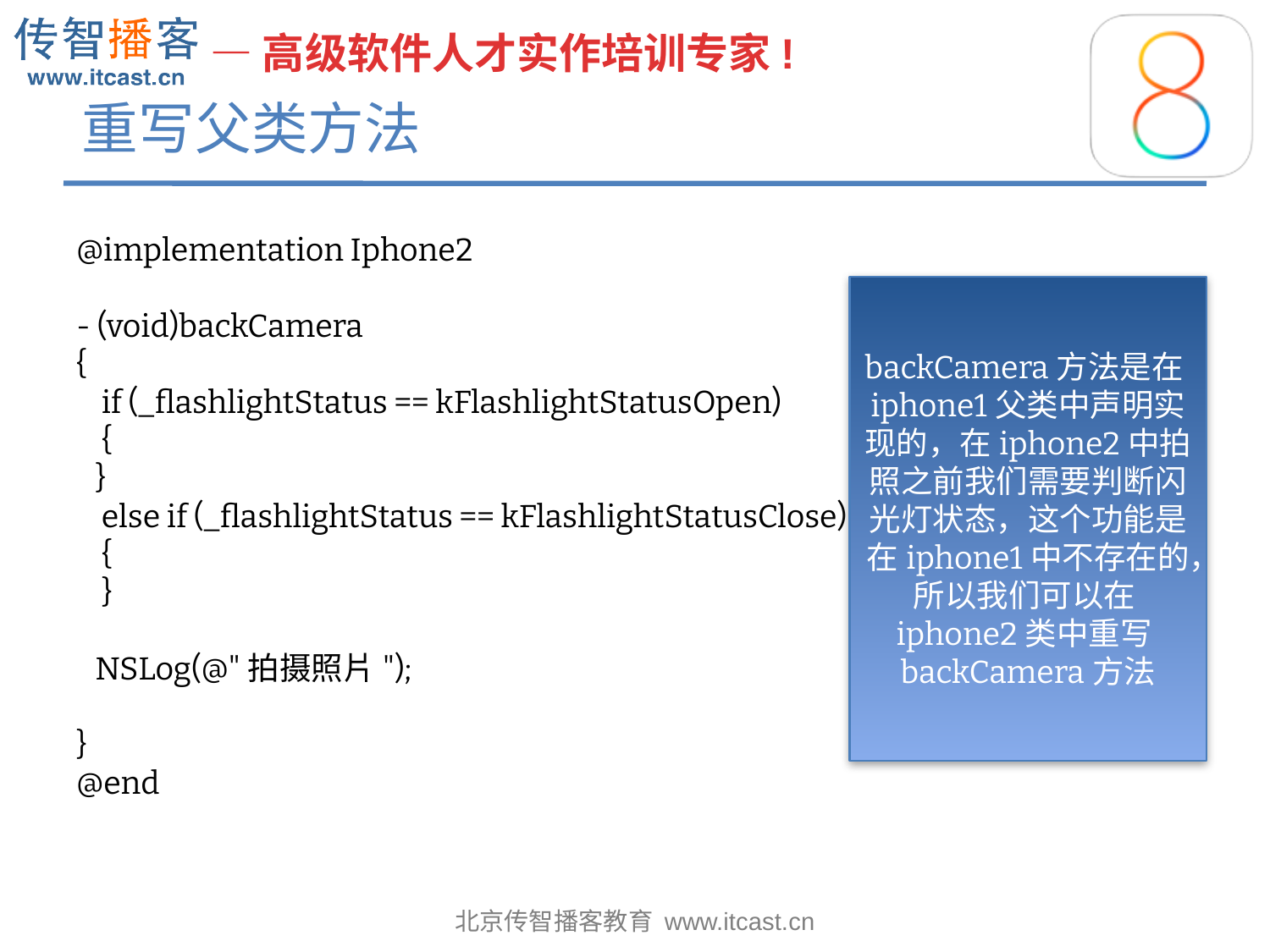

# 重写父类方法
@implementation Iphone2

- (void)backCamera
{
    if (_flashlightStatus == kFlashlightStatusOpen)
    {
   }
    else if (_flashlightStatus == kFlashlightStatusClose)
    {
    }

   NSLog(@"拍摄照片");

}
@end
backCamera方法是在iphone1父类中声明实现的，在iphone2中拍照之前我们需要判断闪光灯状态，这个功能是在iphone1中不存在的，所以我们可以在iphone2类中重写backCamera方法